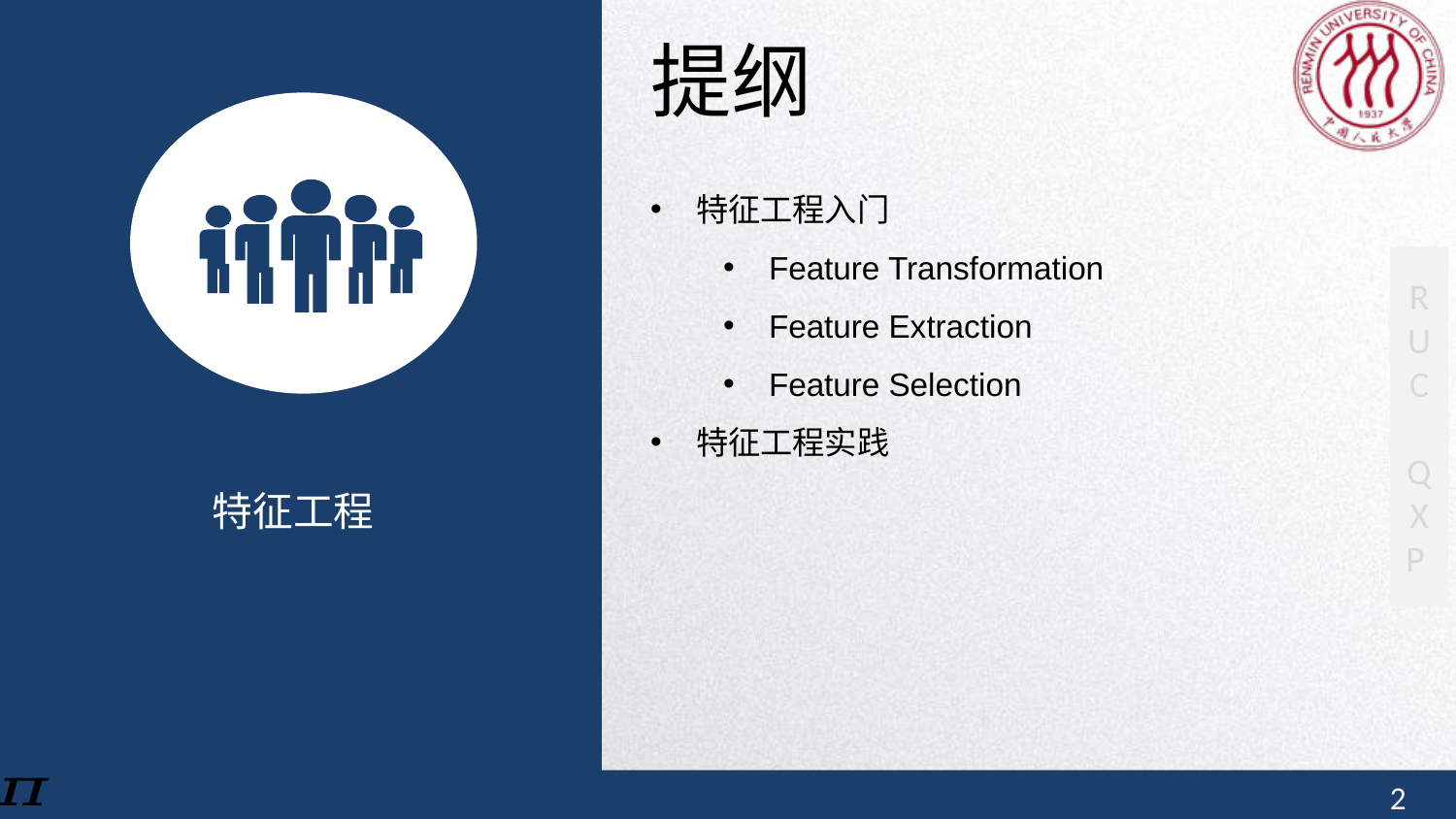

提纲

特征工程入门
Feature Transformation
Feature Extraction
Feature Selection
特征工程实践
特征工程